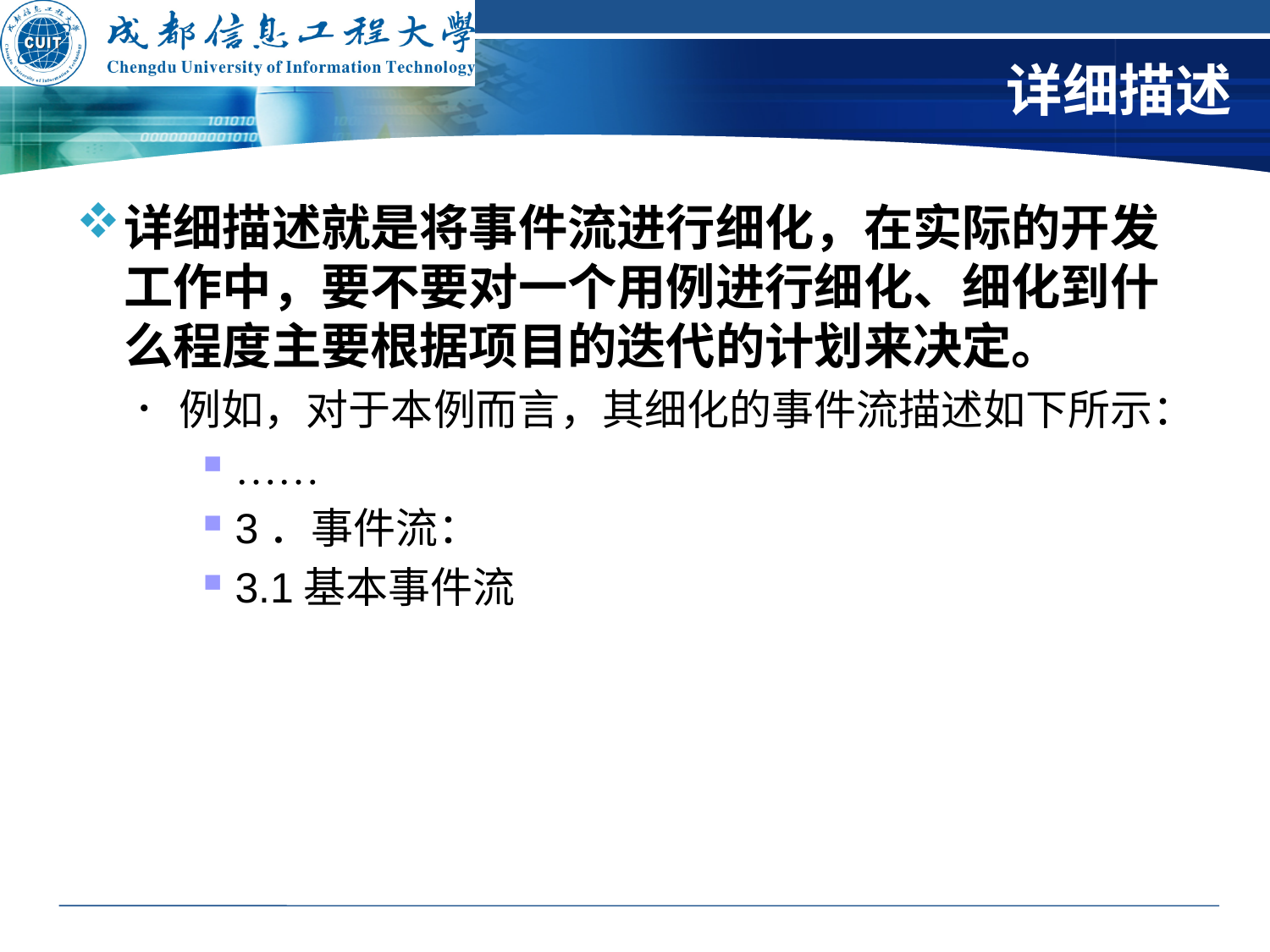

# 详细描述
详细描述就是将事件流进行细化，在实际的开发工作中，要不要对一个用例进行细化、细化到什么程度主要根据项目的迭代的计划来决定。
例如，对于本例而言，其细化的事件流描述如下所示：
……
3．事件流：
3.1基本事件流